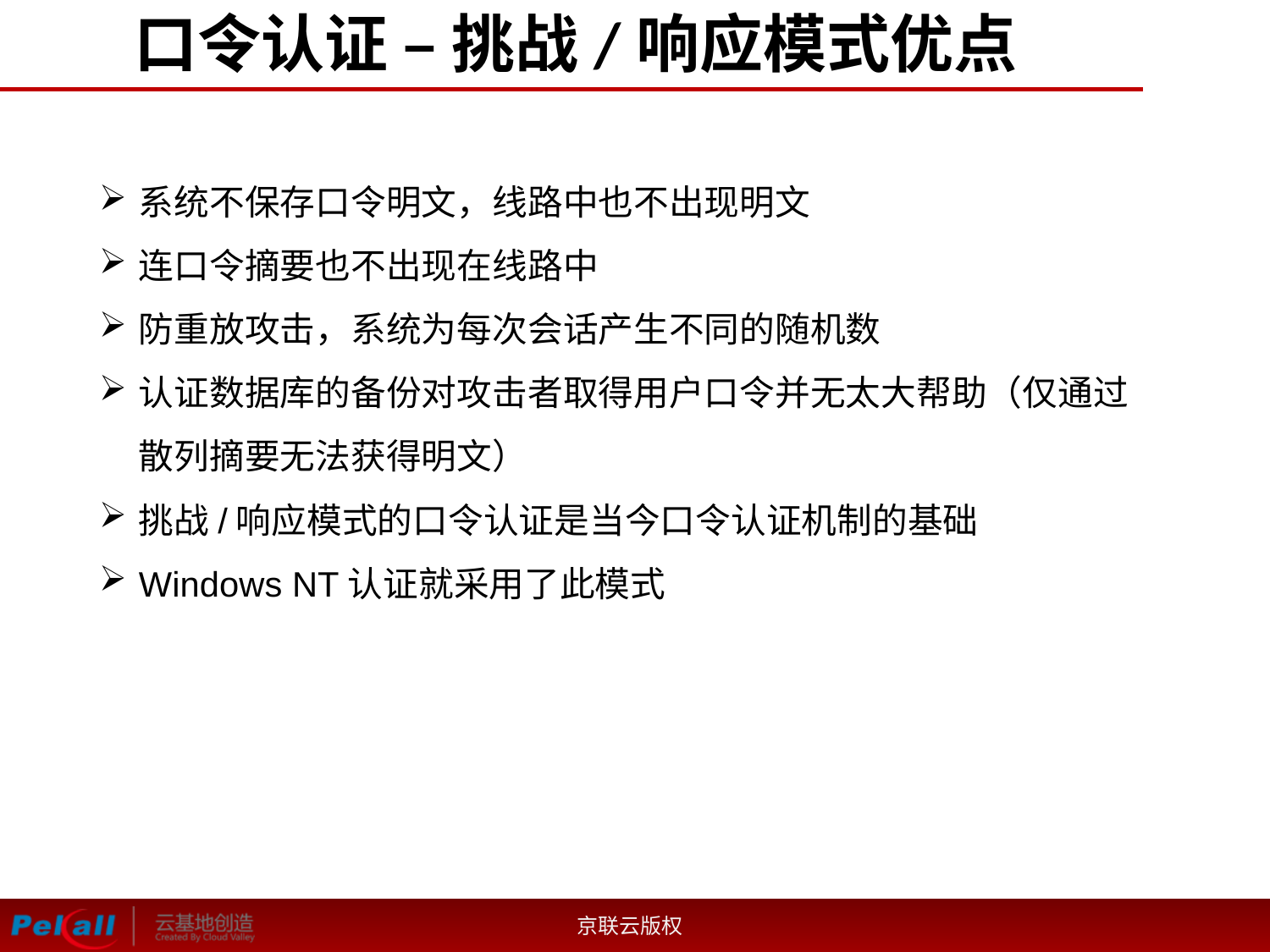

# 口令认证 – 挑战/响应模式优点
系统不保存口令明文，线路中也不出现明文
连口令摘要也不出现在线路中
防重放攻击，系统为每次会话产生不同的随机数
认证数据库的备份对攻击者取得用户口令并无太大帮助（仅通过散列摘要无法获得明文）
挑战/响应模式的口令认证是当今口令认证机制的基础
Windows NT认证就采用了此模式